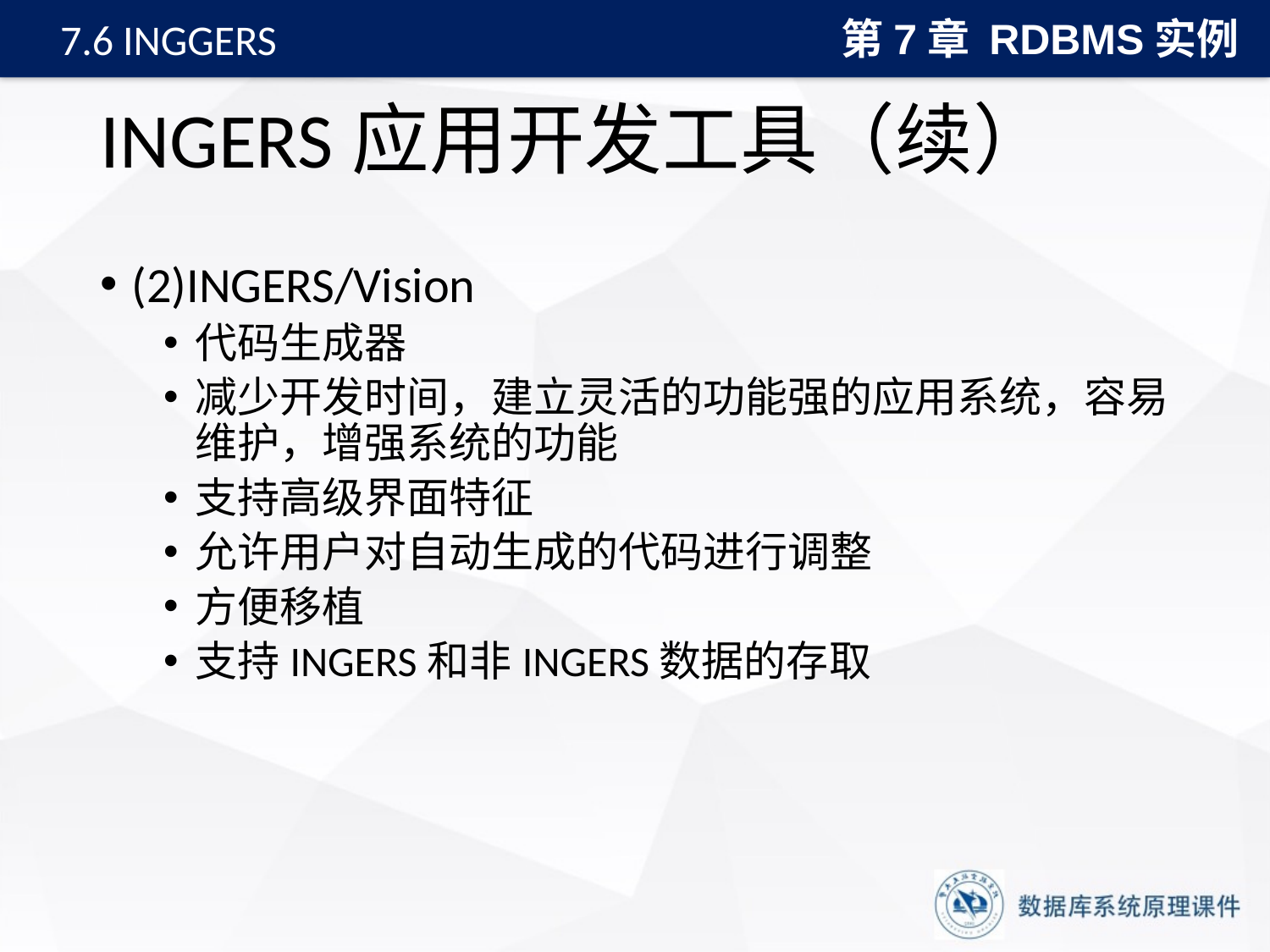

第7章 RDBMS实例
7.6 INGGERS
# INGERS应用开发工具（续）
(2)INGERS/Vision
代码生成器
减少开发时间，建立灵活的功能强的应用系统，容易维护，增强系统的功能
支持高级界面特征
允许用户对自动生成的代码进行调整
方便移植
支持INGERS和非INGERS数据的存取